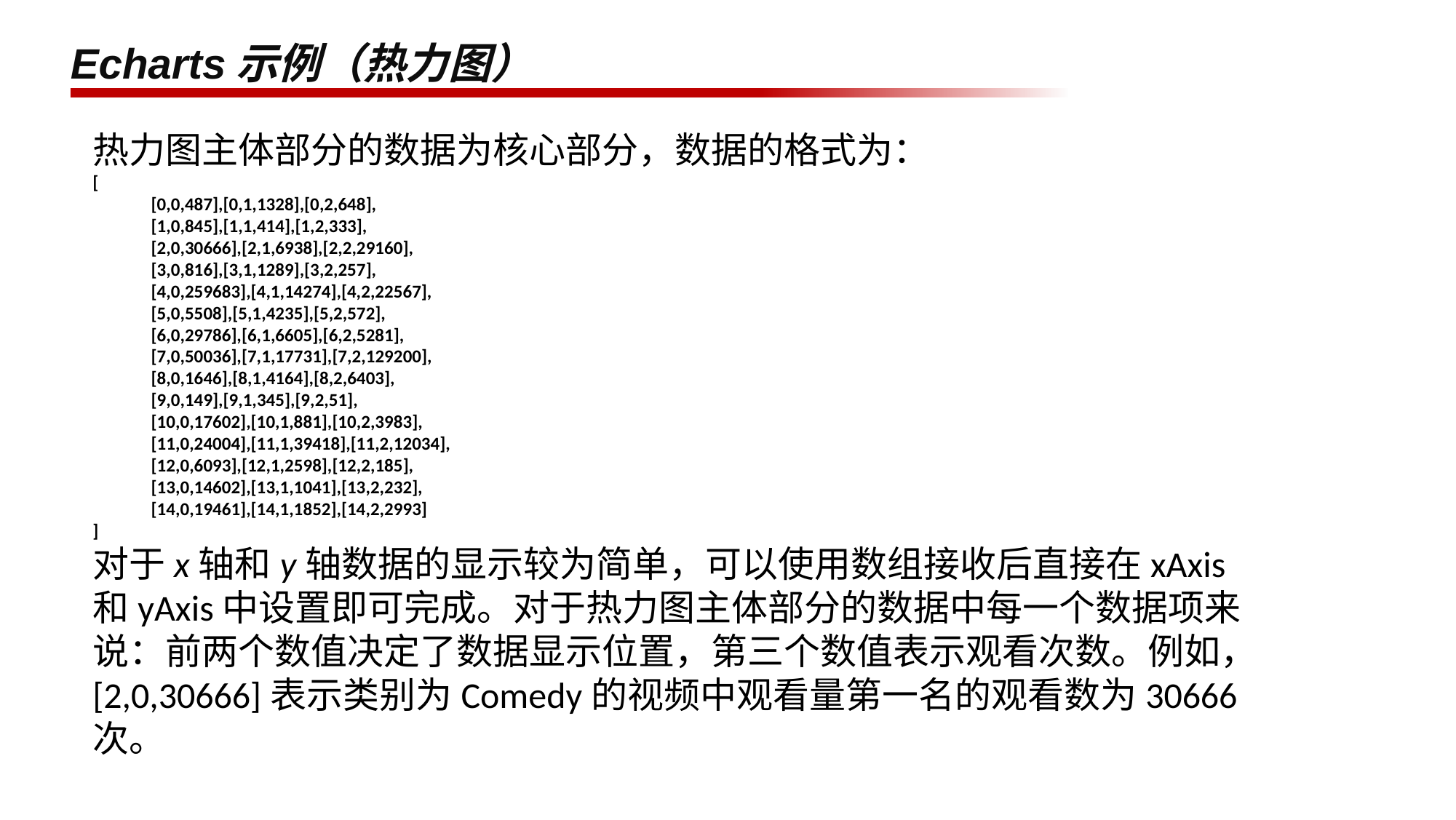

# Echarts示例（热力图）

热力图主体部分的数据为核心部分，数据的格式为：
[
              [0,0,487],[0,1,1328],[0,2,648],
              [1,0,845],[1,1,414],[1,2,333],
              [2,0,30666],[2,1,6938],[2,2,29160],
              [3,0,816],[3,1,1289],[3,2,257],
              [4,0,259683],[4,1,14274],[4,2,22567],
              [5,0,5508],[5,1,4235],[5,2,572],
              [6,0,29786],[6,1,6605],[6,2,5281],
              [7,0,50036],[7,1,17731],[7,2,129200],
              [8,0,1646],[8,1,4164],[8,2,6403],
              [9,0,149],[9,1,345],[9,2,51],
              [10,0,17602],[10,1,881],[10,2,3983],
              [11,0,24004],[11,1,39418],[11,2,12034],
              [12,0,6093],[12,1,2598],[12,2,185],
              [13,0,14602],[13,1,1041],[13,2,232],
              [14,0,19461],[14,1,1852],[14,2,2993]
]
对于x轴和y轴数据的显示较为简单，可以使用数组接收后直接在xAxis和yAxis中设置即可完成。对于热力图主体部分的数据中每一个数据项来说：前两个数值决定了数据显示位置，第三个数值表示观看次数。例如，[2,0,30666]表示类别为Comedy的视频中观看量第一名的观看数为30666次。